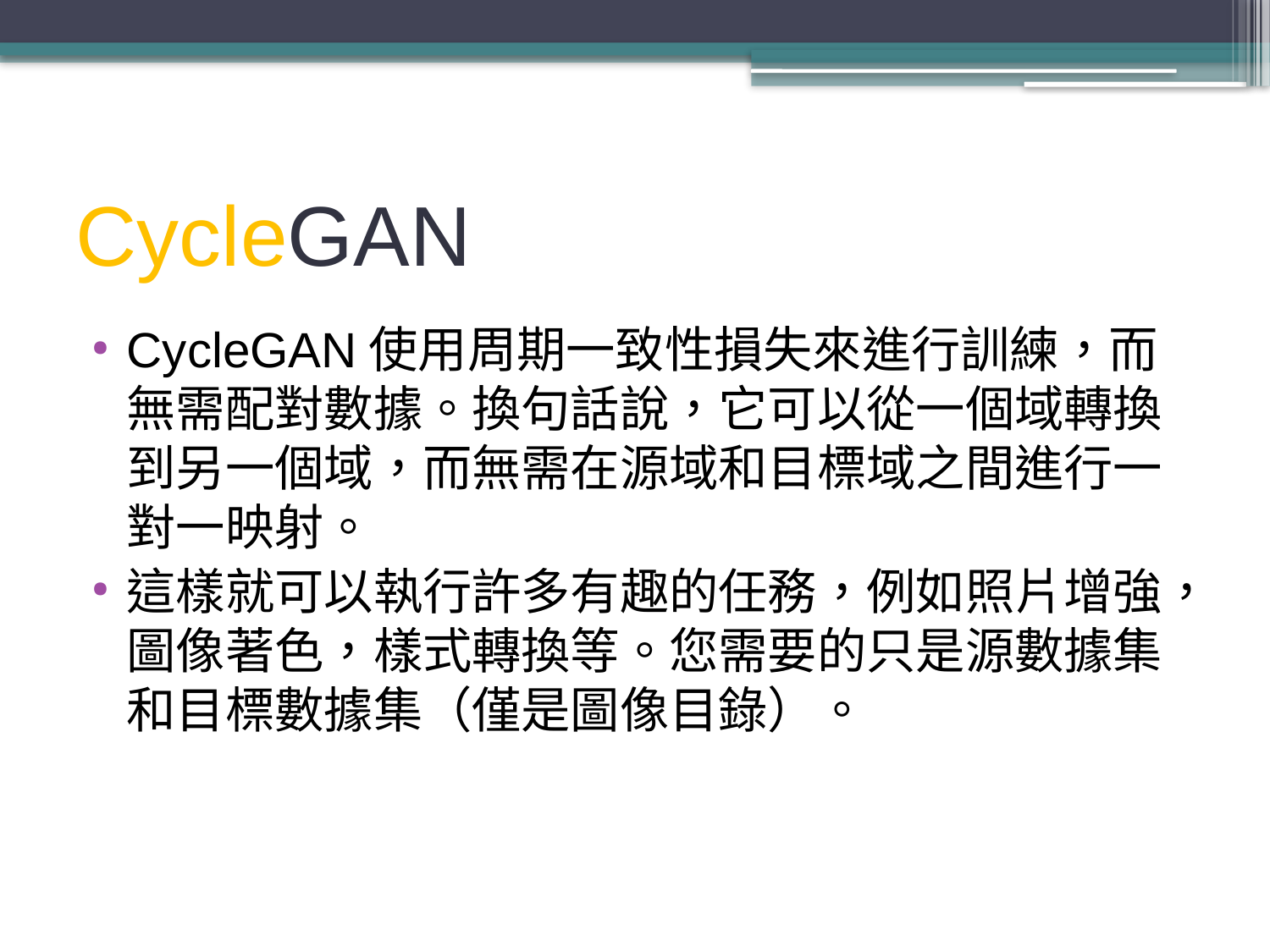

# CycleGAN
CycleGAN使用周期一致性損失來進行訓練，而無需配對數據。換句話說，它可以從一個域轉換到另一個域，而無需在源域和目標域之間進行一對一映射。
這樣就可以執行許多有趣的任務，例如照片增強，圖像著色，樣式轉換等。您需要的只是源數據集和目標數據集（僅是圖像目錄）。